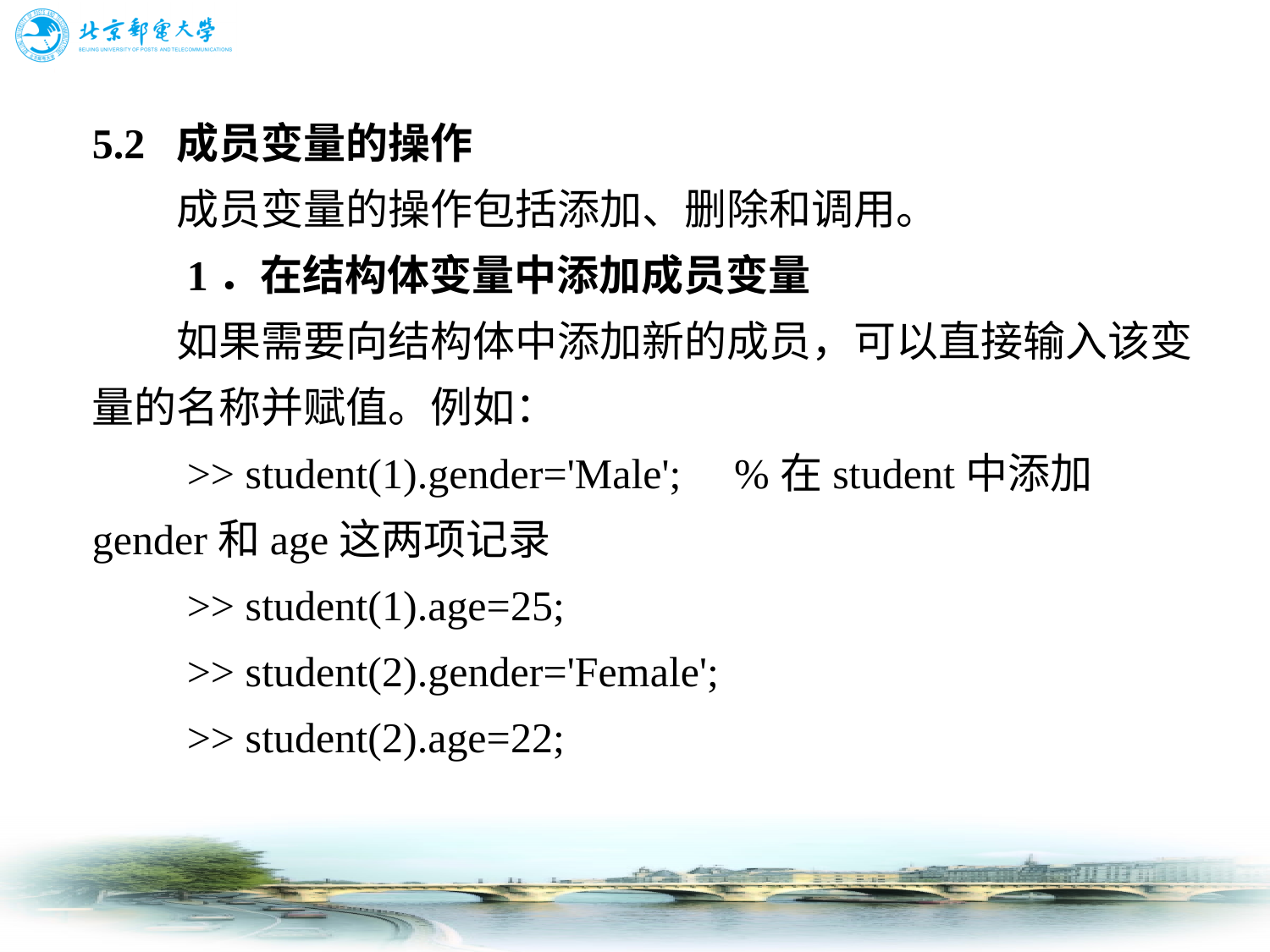

# 5.2  成员变量的操作 　　成员变量的操作包括添加、删除和调用。 　　1．在结构体变量中添加成员变量 　　如果需要向结构体中添加新的成员，可以直接输入该变量的名称并赋值。例如： 　　>> student(1).gender='Male';     %在student中添加gender和age这两项记录 　　>> student(1).age=25; 　　>> student(2).gender='Female'; 　　>> student(2).age=22;